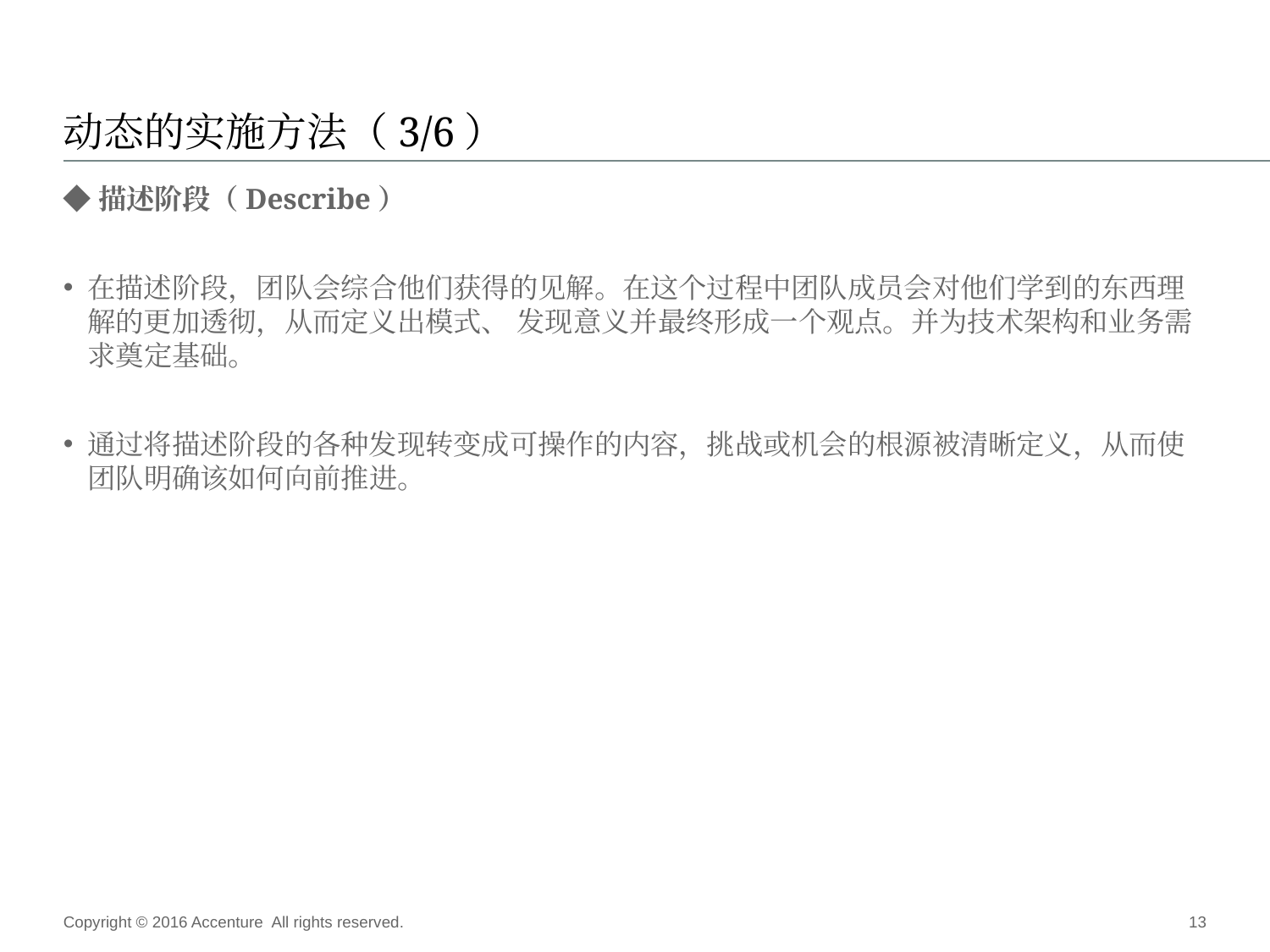

# 动态的实施方法（3/6）
◆描述阶段（Describe）

在描述阶段，团队会综合他们获得的见解。在这个过程中团队成员会对他们学到的东西理解的更加透彻，从而定义出模式、 发现意义并最终形成一个观点。并为技术架构和业务需求奠定基础。

通过将描述阶段的各种发现转变成可操作的内容，挑战或机会的根源被清晰定义，从而使团队明确该如何向前推进。

Copyright © 2016 Accenture  All rights reserved.
13